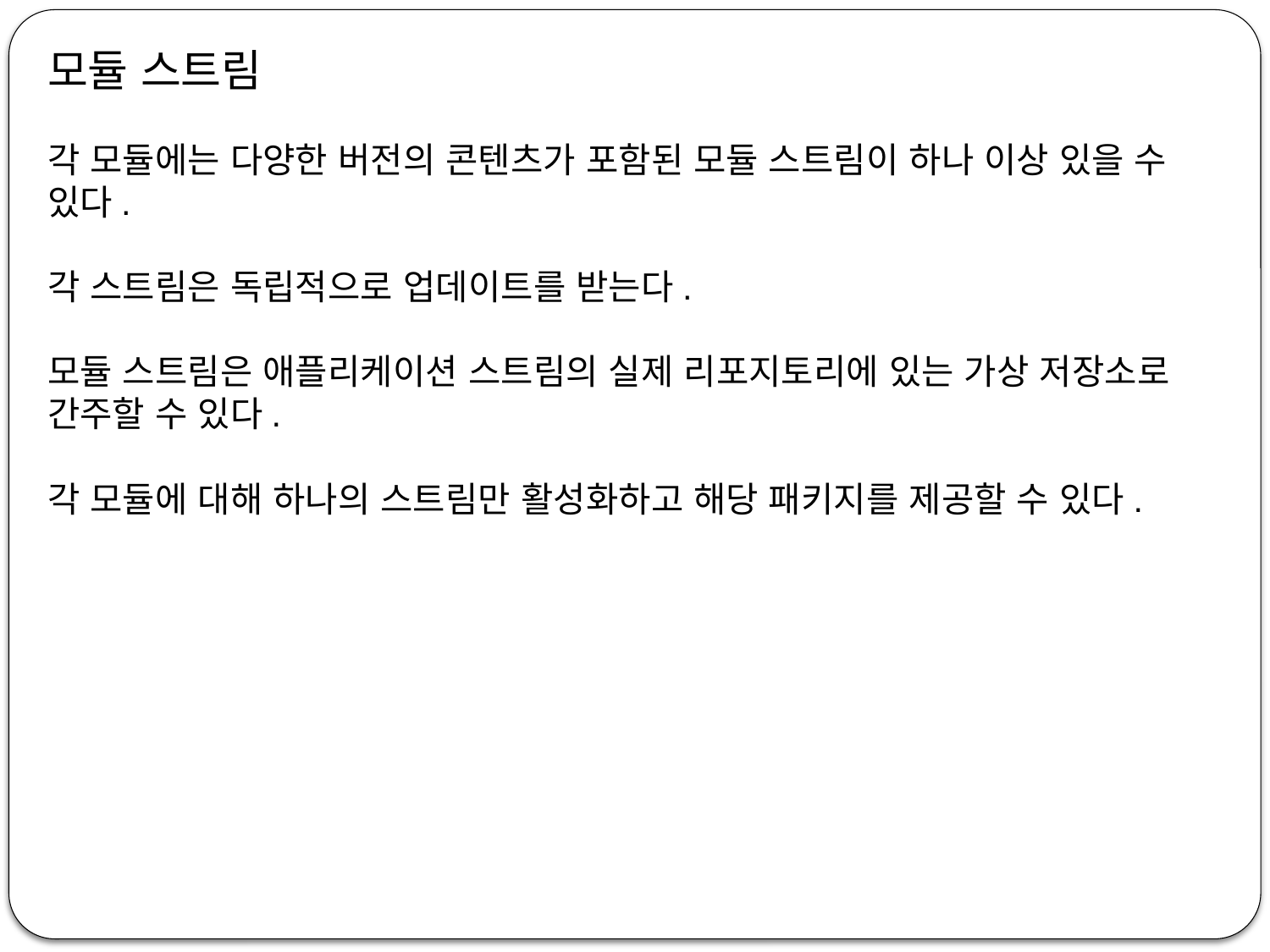

모듈 스트림

각 모듈에는 다양한 버전의 콘텐츠가 포함된 모듈 스트림이 하나 이상 있을 수 있다.

각 스트림은 독립적으로 업데이트를 받는다.

모듈 스트림은 애플리케이션 스트림의 실제 리포지토리에 있는 가상 저장소로 간주할 수 있다.

각 모듈에 대해 하나의 스트림만 활성화하고 해당 패키지를 제공할 수 있다.